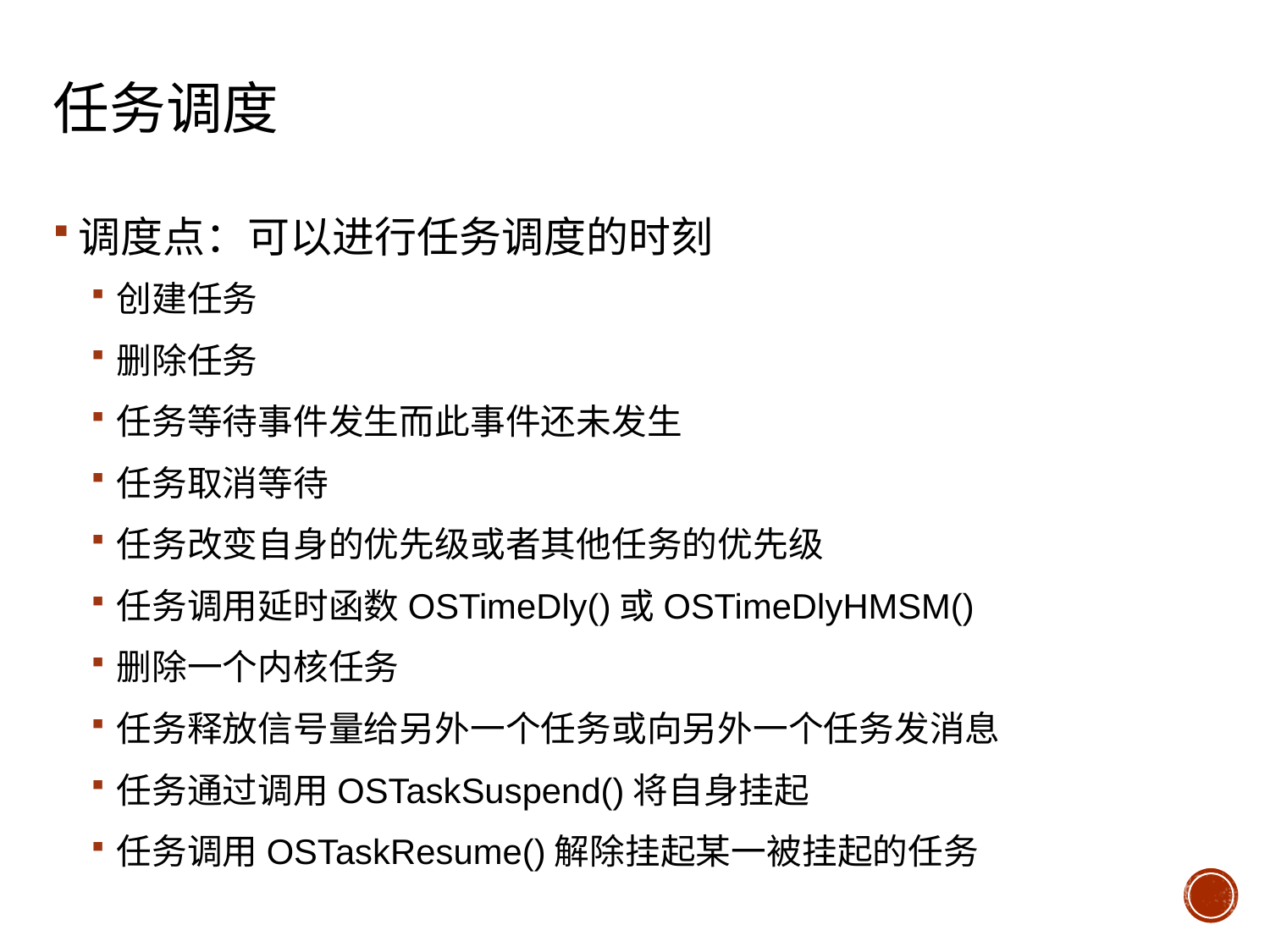

# 任务调度
调度点：可以进行任务调度的时刻
创建任务
删除任务
任务等待事件发生而此事件还未发生
任务取消等待
任务改变自身的优先级或者其他任务的优先级
任务调用延时函数OSTimeDly()或OSTimeDlyHMSM()
删除一个内核任务
任务释放信号量给另外一个任务或向另外一个任务发消息
任务通过调用OSTaskSuspend()将自身挂起
任务调用OSTaskResume()解除挂起某一被挂起的任务